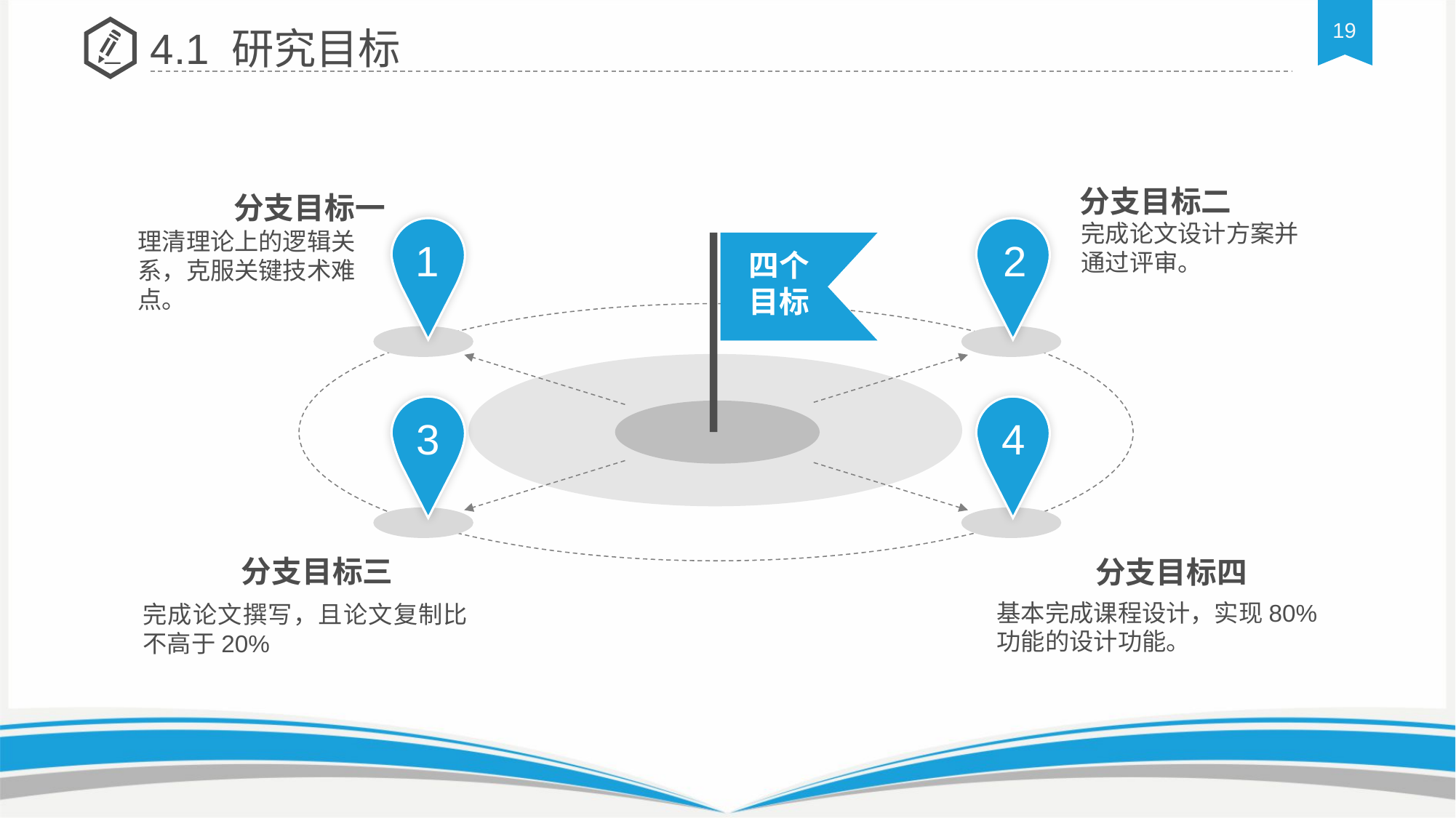

4.1 研究目标
分支目标二
分支目标一
完成论文设计方案并通过评审。

1

2
理清理论上的逻辑关系，克服关键技术难点。

四个目标

3

4

分支目标三
分支目标四
基本完成课程设计，实现80%功能的设计功能。
完成论文撰写，且论文复制比不高于20%